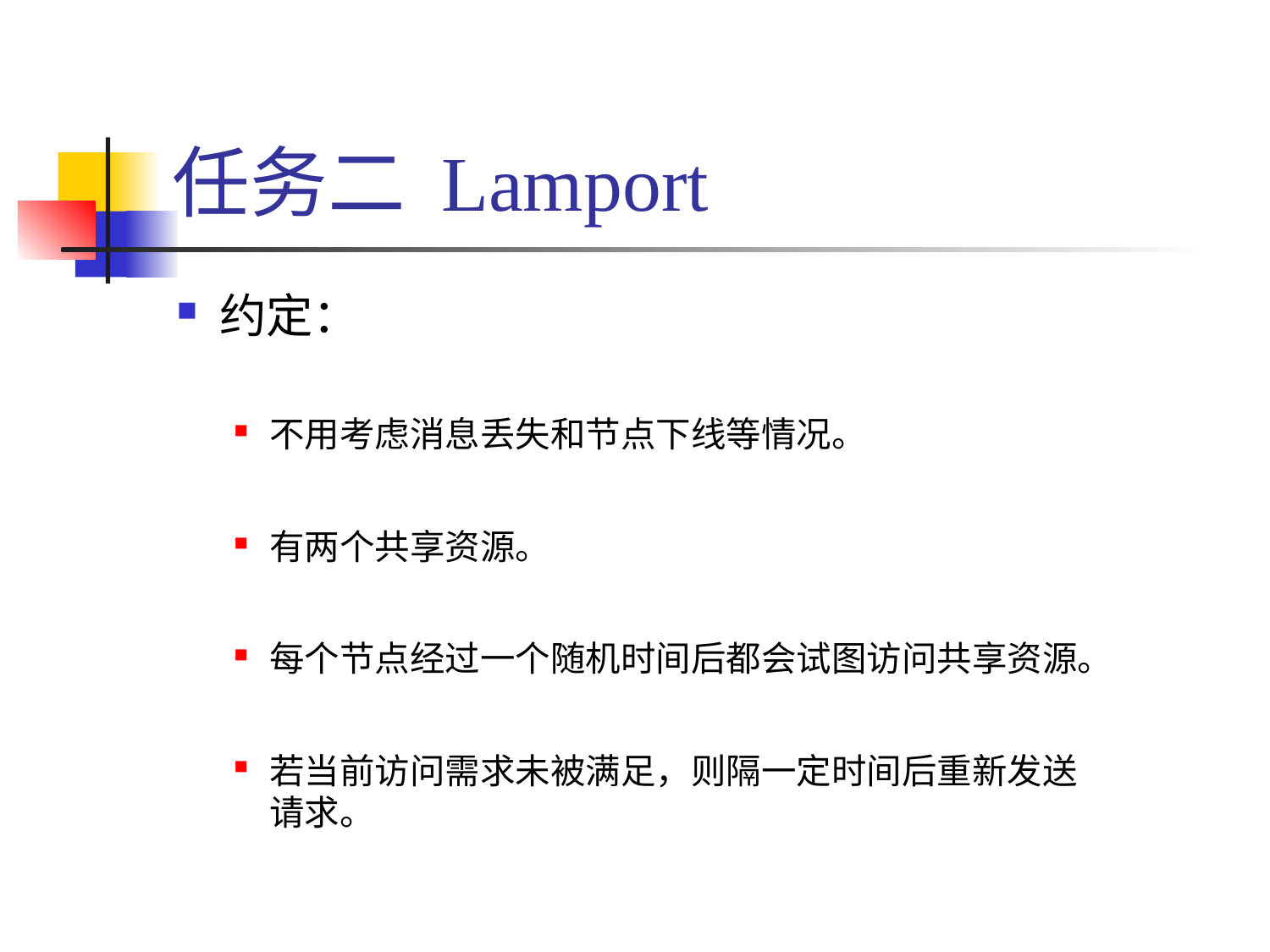

# 任务二 Lamport
约定：

不用考虑消息丢失和节点下线等情况。

有两个共享资源。

每个节点经过一个随机时间后都会试图访问共享资源。

若当前访问需求未被满足，则隔一定时间后重新发送请求。